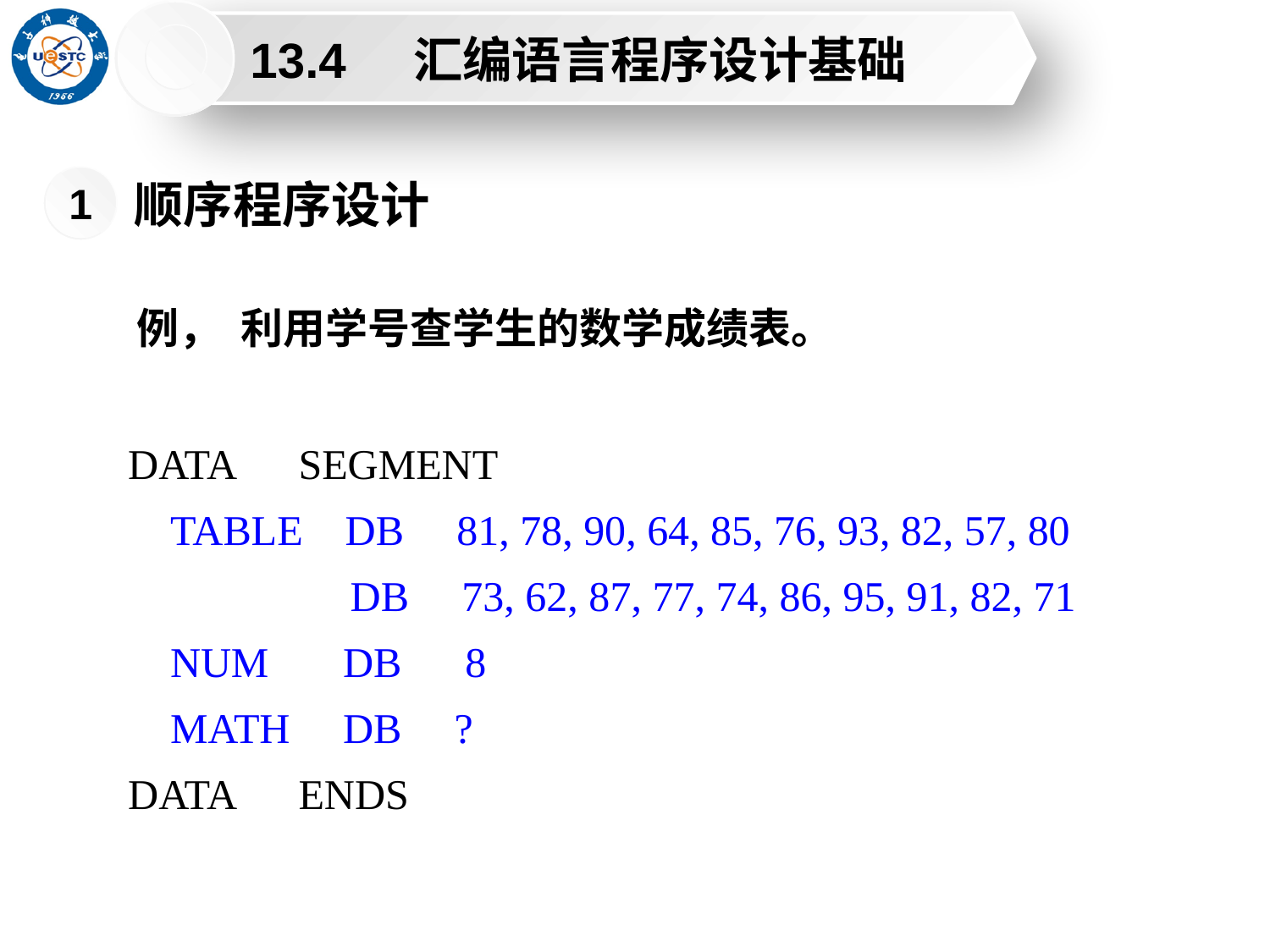

13.4    汇编语言程序设计基础

1
顺序程序设计
 例，  利用学号查学生的数学成绩表。
 DATA      SEGMENT
     TABLE    DB     81, 78, 90, 64, 85, 76, 93, 82, 57, 80
                      DB     73, 62, 87, 77, 74, 86, 95, 91, 82, 71
     NUM       DB      8
     MATH     DB     ?
 DATA      ENDS